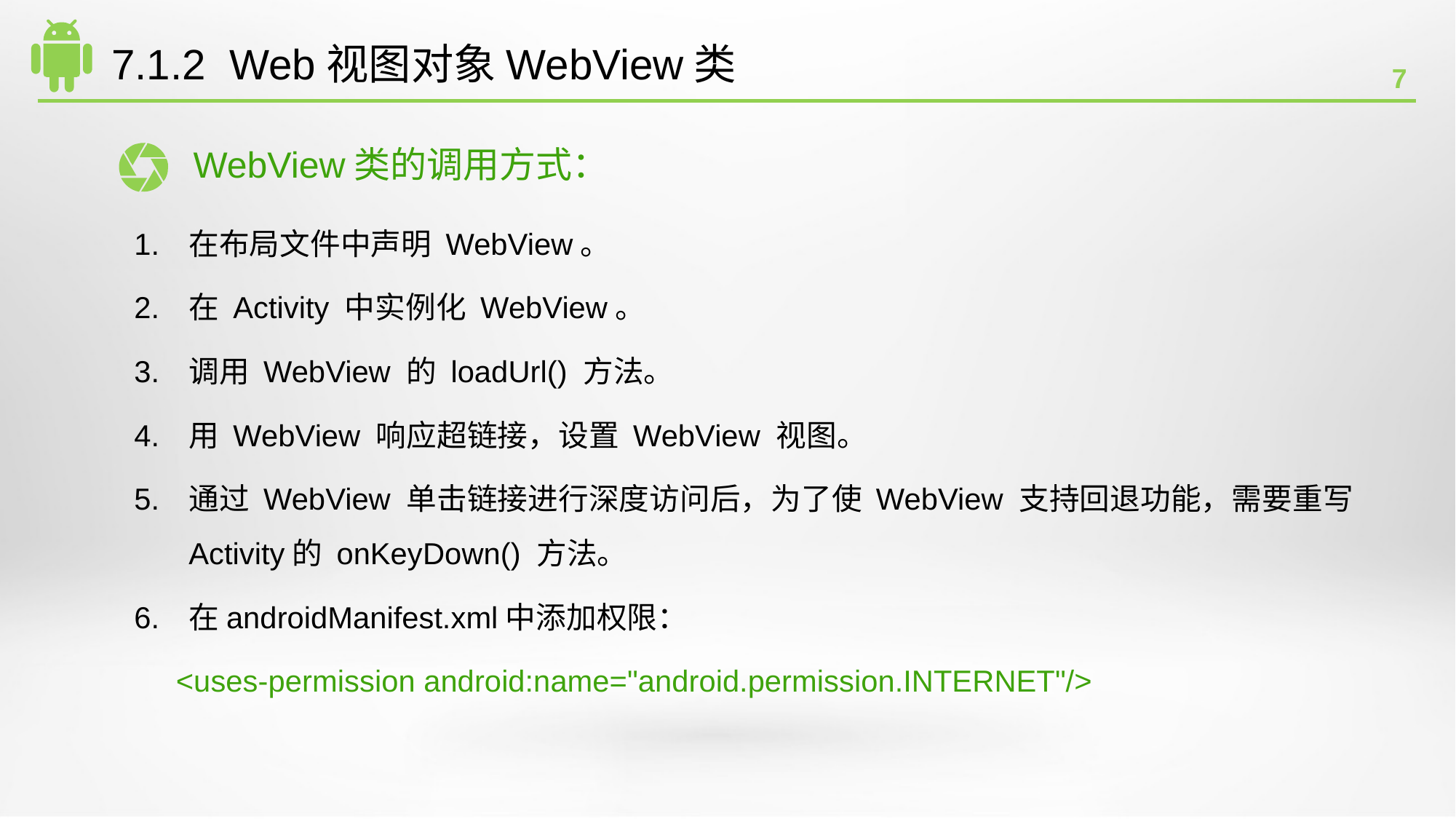

# 7.1.2  Web视图对象WebView类
WebView类的调用方式：

在布局文件中声明 WebView。
在 Activity 中实例化 WebView。
调用 WebView 的 loadUrl() 方法。
用 WebView 响应超链接，设置 WebView 视图。
通过 WebView 单击链接进行深度访问后，为了使 WebView 支持回退功能，需要重写Activity的 onKeyDown() 方法。
在androidManifest.xml中添加权限：
     <uses-permission android:name="android.permission.INTERNET"/>